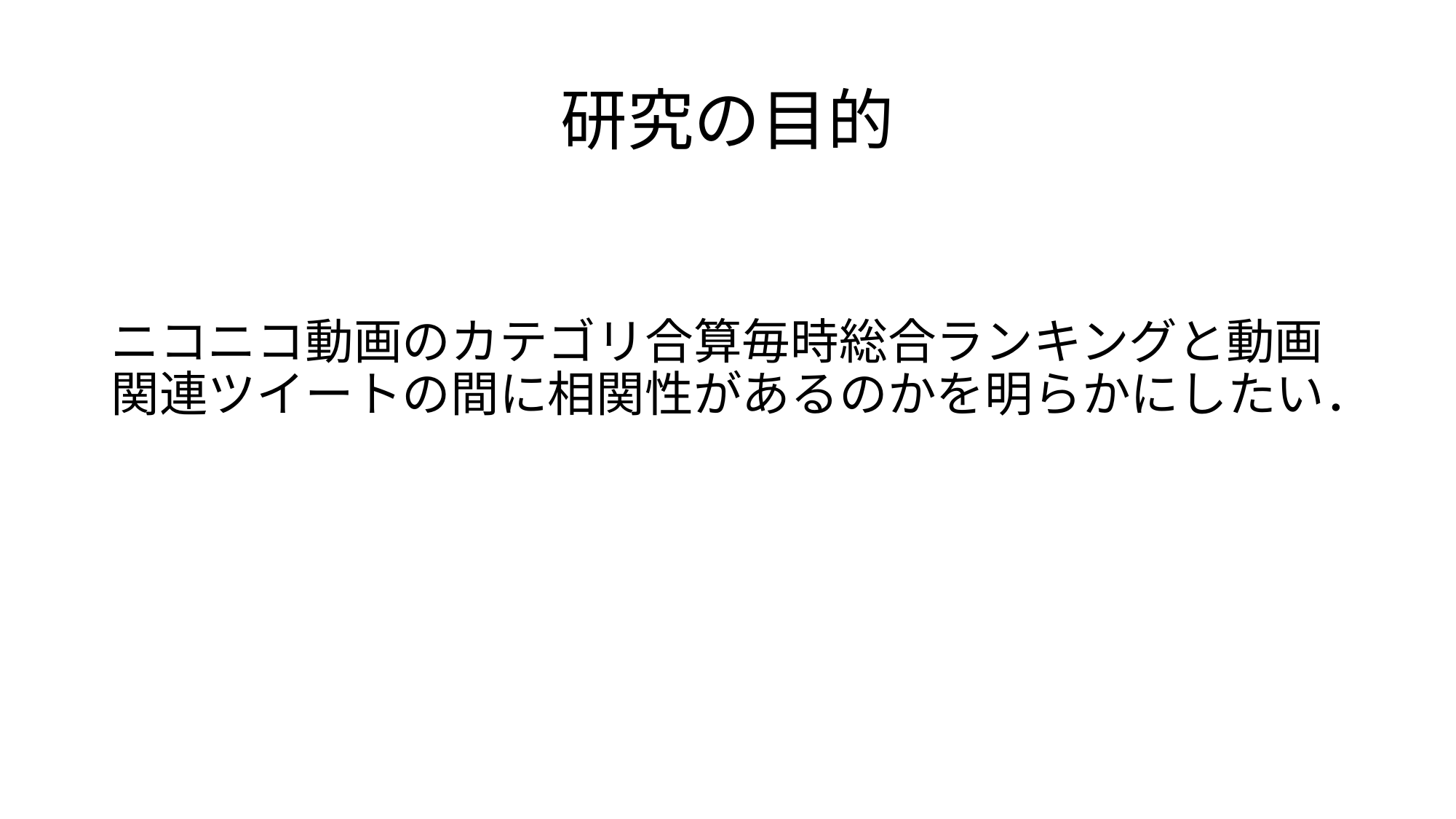

# 研究の目的
ニコニコ動画のカテゴリ合算毎時総合ランキングと動画関連ツイートの間に相関性があるのかを明らかにしたい．